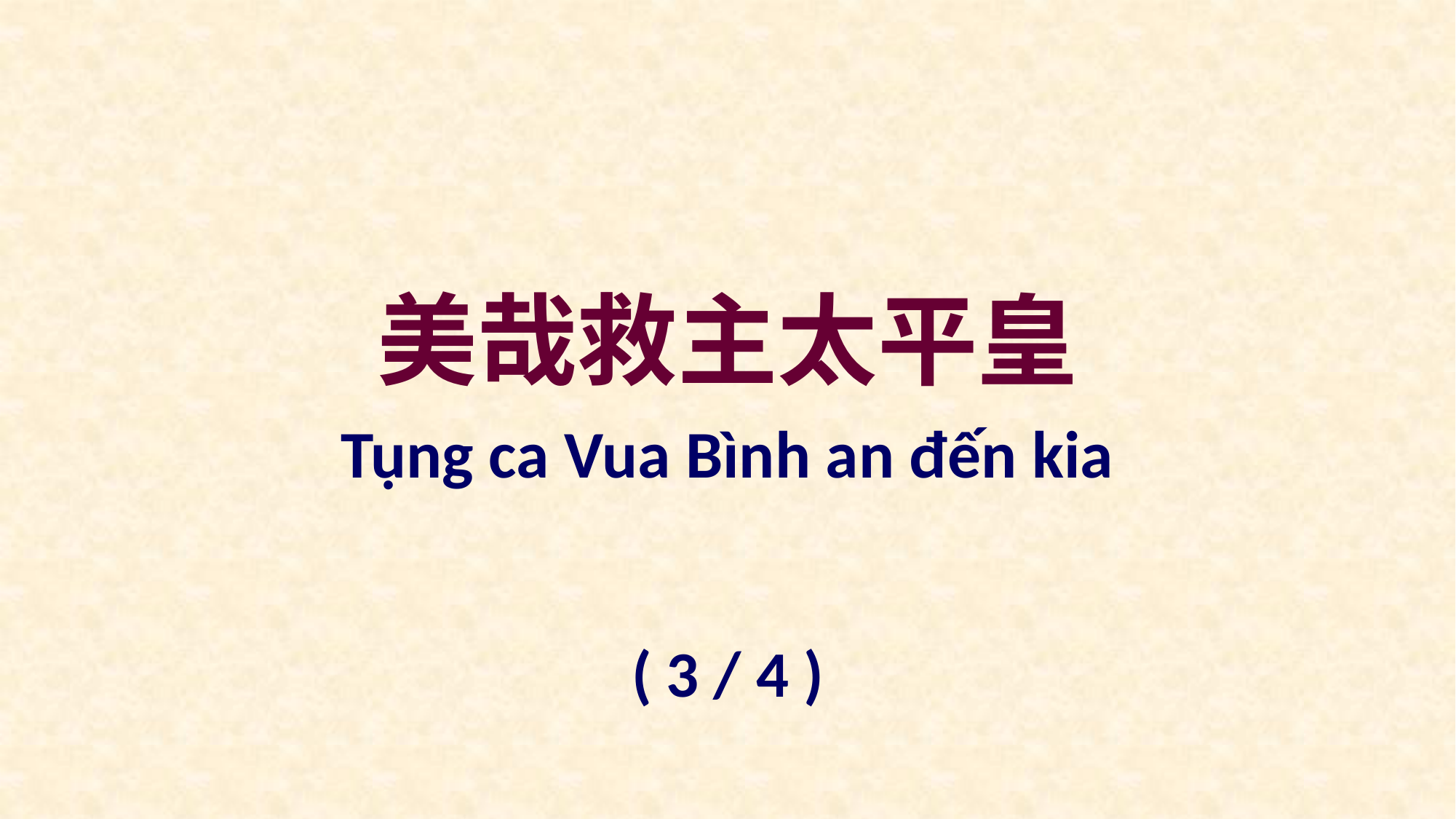

美哉救主太平皇
Tụng ca Vua Bình an đến kia
( 3 / 4 )